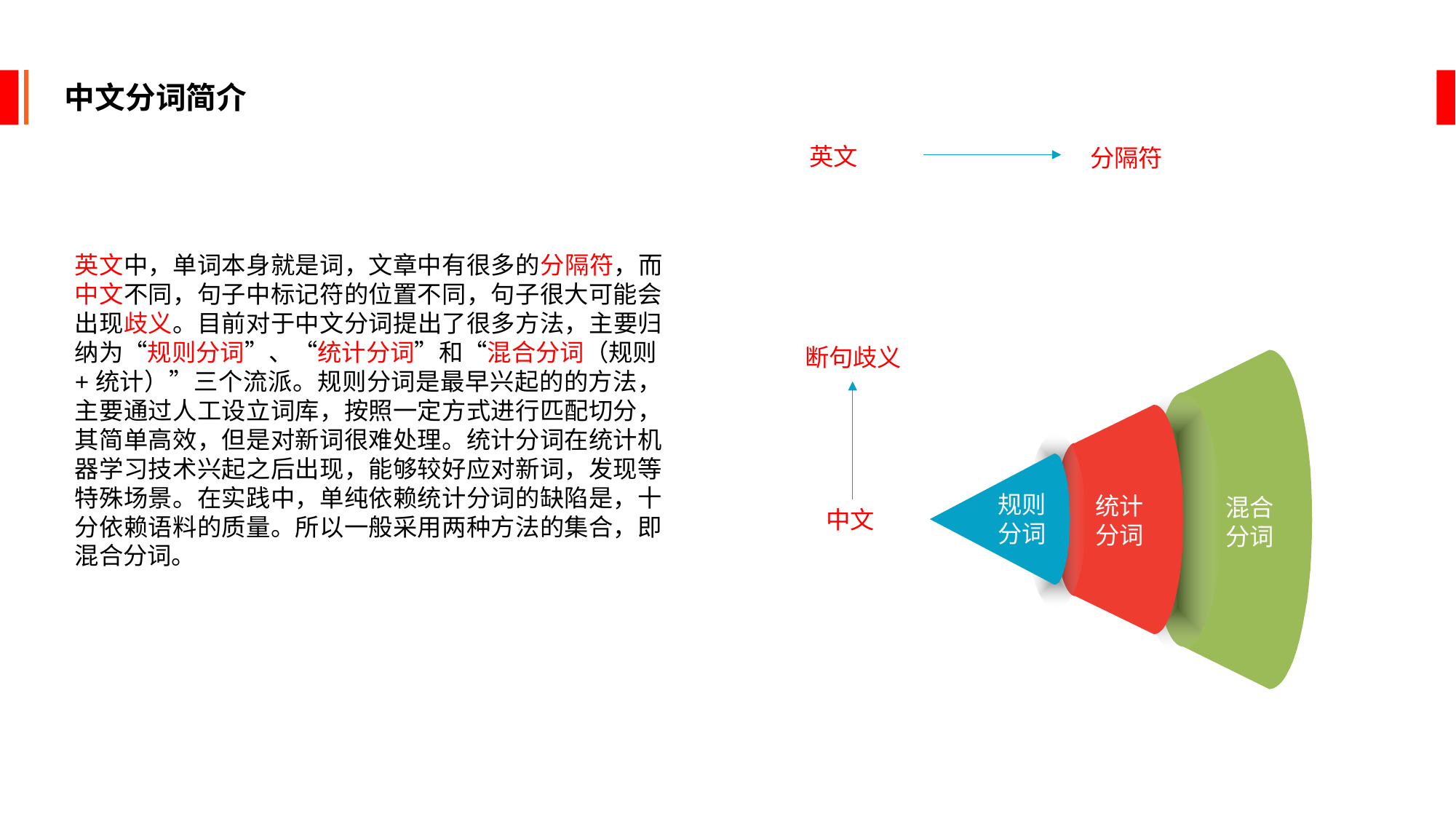

中文分词简介

英文
分隔符
英文中，单词本身就是词，文章中有很多的分隔符，而中文不同，句子中标记符的位置不同，句子很大可能会出现歧义。目前对于中文分词提出了很多方法，主要归纳为“规则分词”、“统计分词”和“混合分词（规则+统计）”三个流派。规则分词是最早兴起的的方法，主要通过人工设立词库，按照一定方式进行匹配切分，其简单高效，但是对新词很难处理。统计分词在统计机器学习技术兴起之后出现，能够较好应对新词，发现等特殊场景。在实践中，单纯依赖统计分词的缺陷是，十分依赖语料的质量。所以一般采用两种方法的集合，即混合分词。
断句歧义

规则分词
统计分词
混合分词
中文